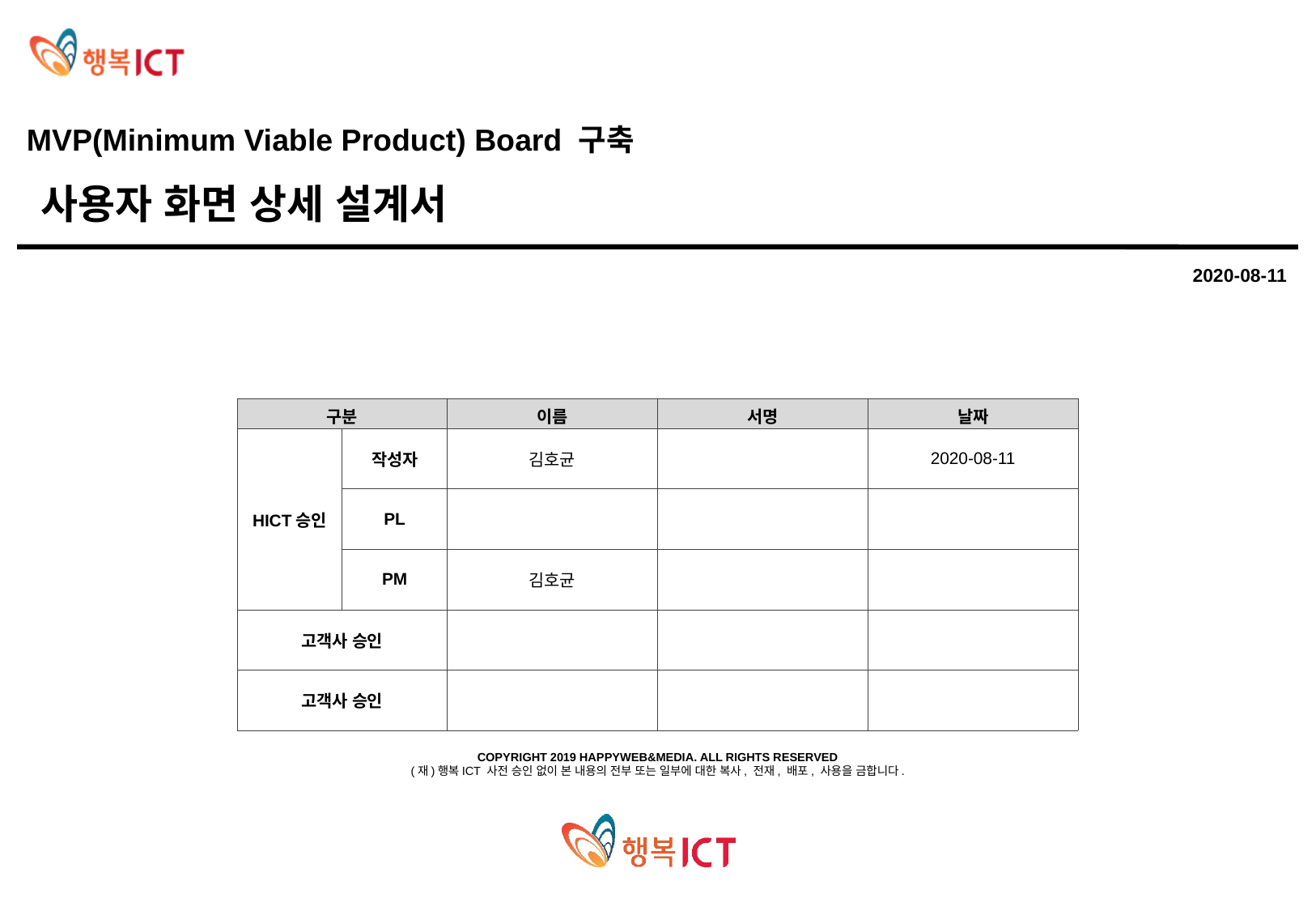

MVP(Minimum Viable Product) Board 구축
사용자 화면 상세 설계서
2020-08-11
| 구분 |  | 이름 | 서명 | 날짜 |
| --- | --- | --- | --- | --- |
| HICT승인 | 작성자 | 김호균 |  | 2020-08-11 |
|  | PL |  |  |  |
|  | PM | 김호균 |  |  |
| 고객사 승인 |  |  |  |  |
| 고객사 승인 |  |  |  |  |